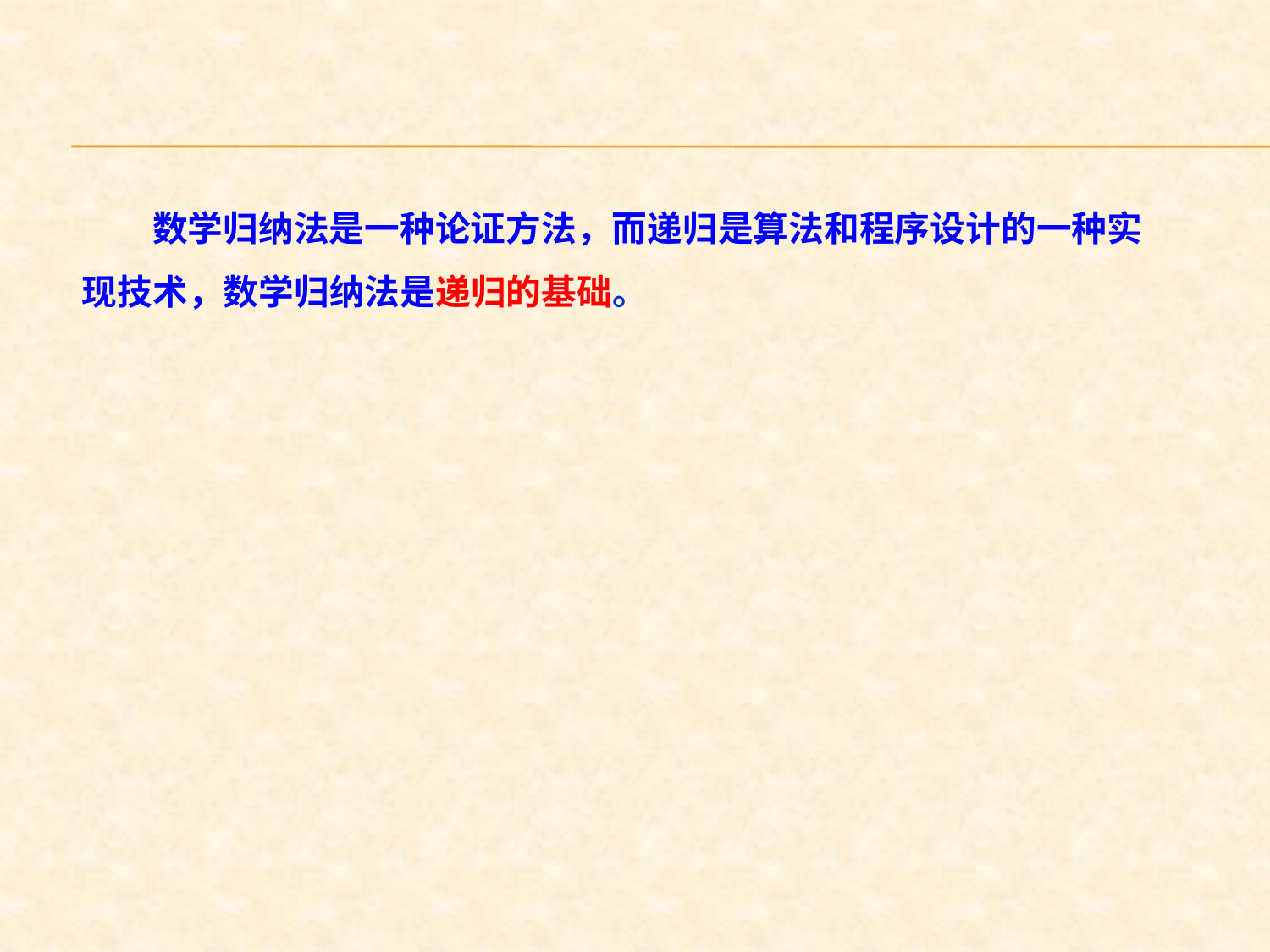

数学归纳法是一种论证方法，而递归是算法和程序设计的一种实现技术，数学归纳法是递归的基础。